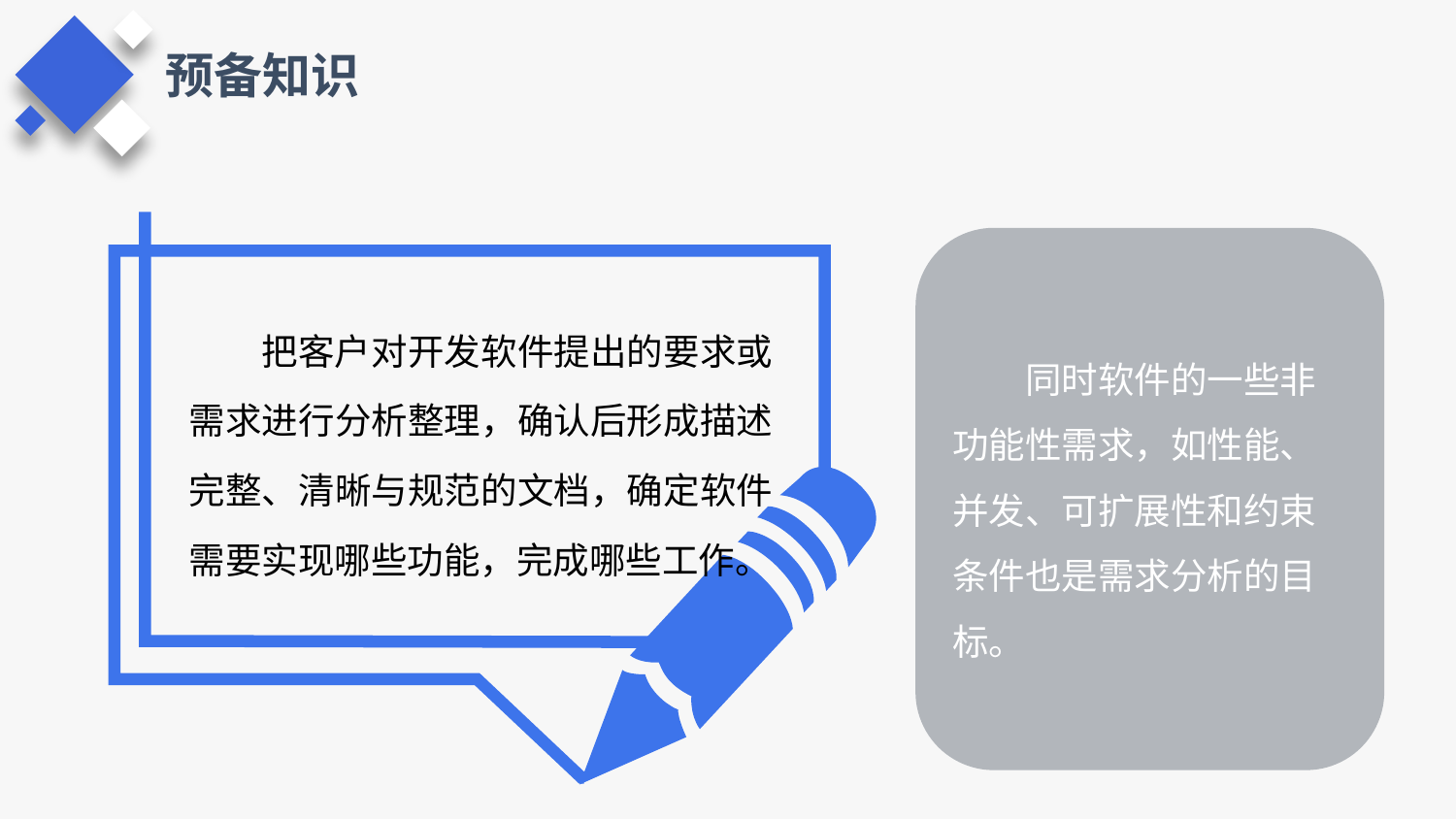

预备知识

同时软件的一些非功能性需求，如性能、并发、可扩展性和约束条件也是需求分析的目标。
把客户对开发软件提出的要求或需求进行分析整理，确认后形成描述完整、清晰与规范的文档，确定软件需要实现哪些功能，完成哪些工作。